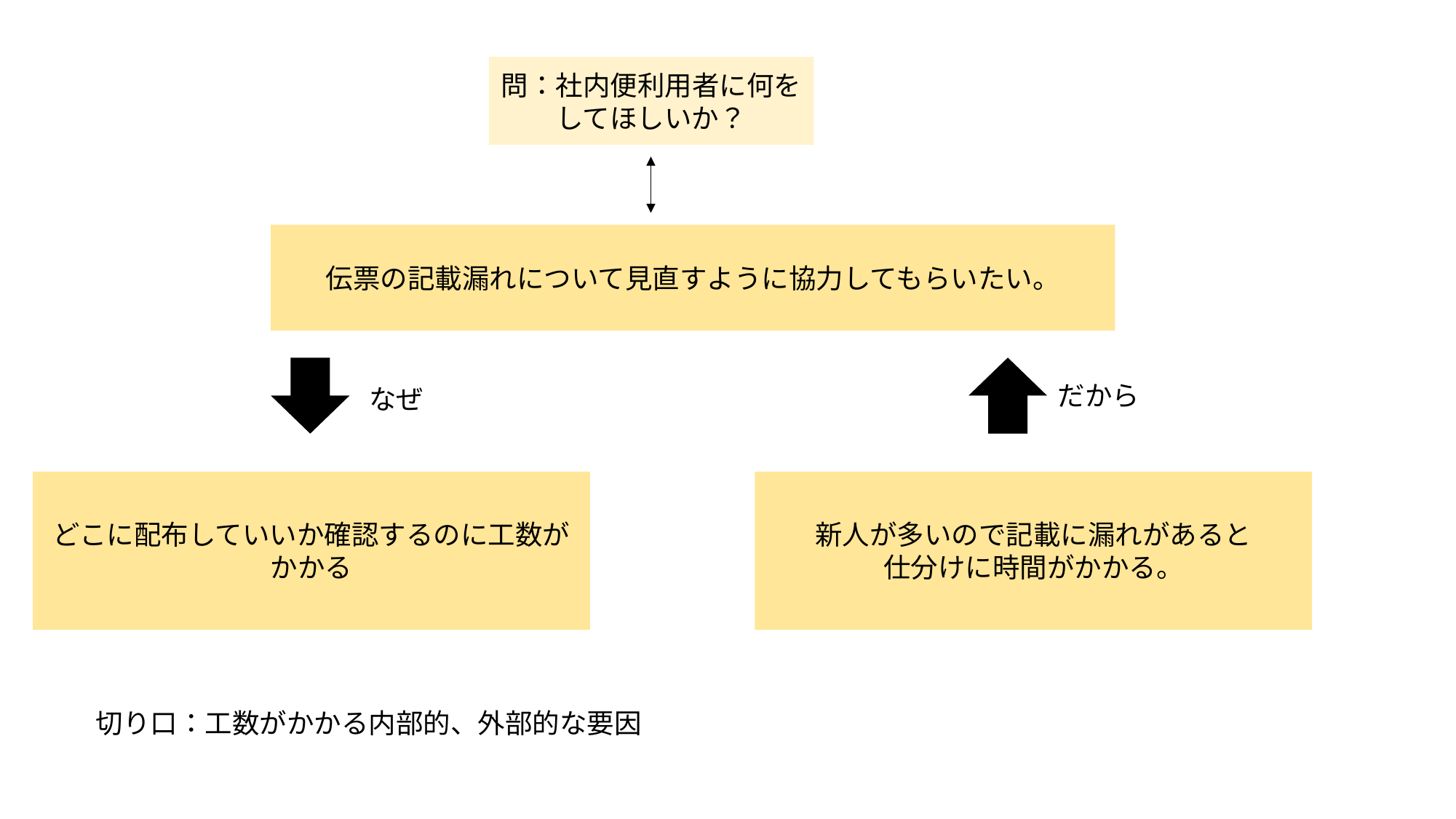

問：社内便利用者に何をしてほしいか？
伝票の記載漏れについて見直すように協力してもらいたい。

だから
なぜ
どこに配布していいか確認するのに工数がかかる
新人が多いので記載に漏れがあると
仕分けに時間がかかる。
切り口：工数がかかる内部的、外部的な要因